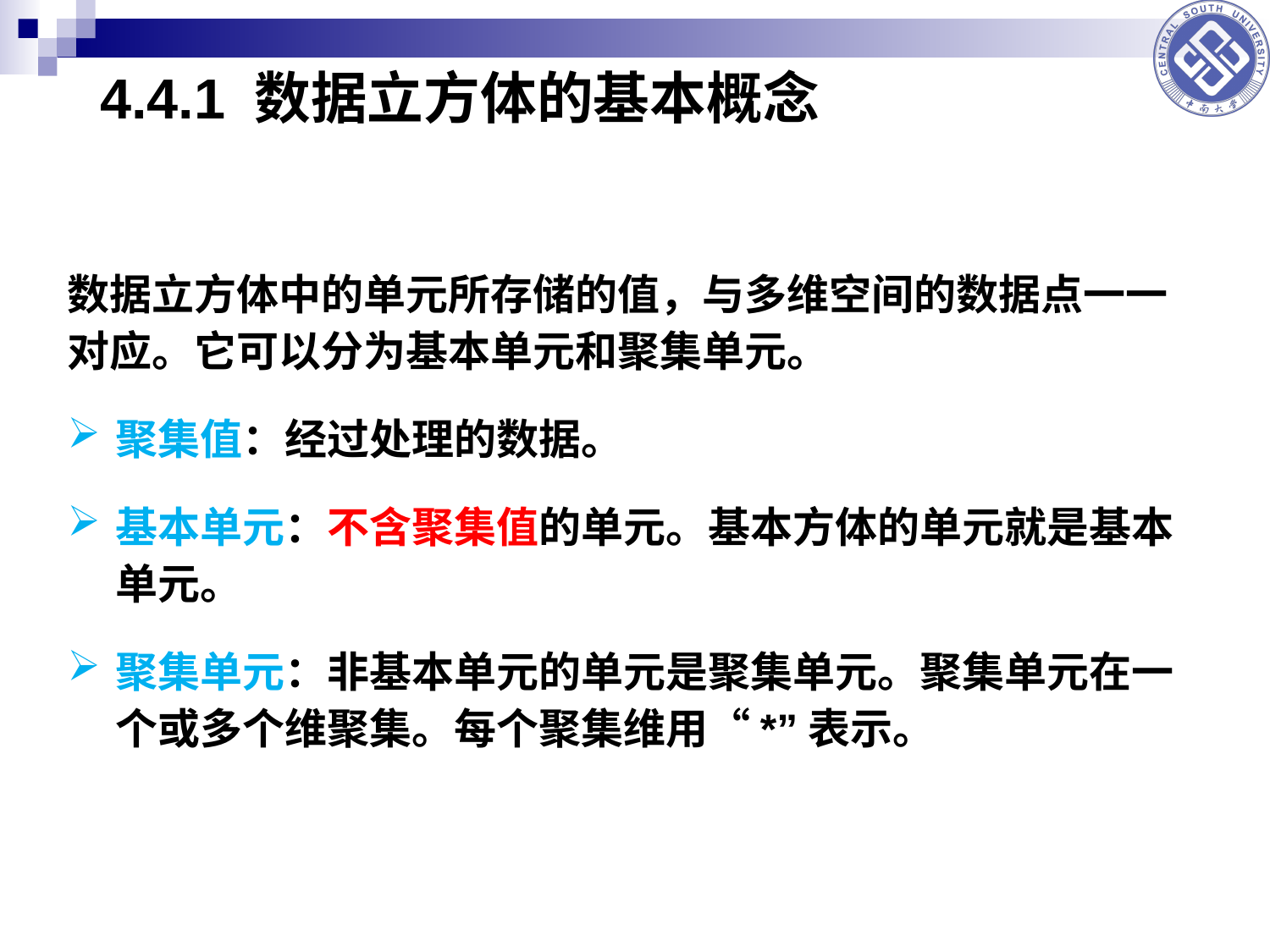

4.4.1 数据立方体的基本概念
数据立方体中的单元所存储的值，与多维空间的数据点一一对应。它可以分为基本单元和聚集单元。
聚集值：经过处理的数据。
基本单元：不含聚集值的单元。基本方体的单元就是基本单元。
聚集单元：非基本单元的单元是聚集单元。聚集单元在一个或多个维聚集。每个聚集维用“*”表示。